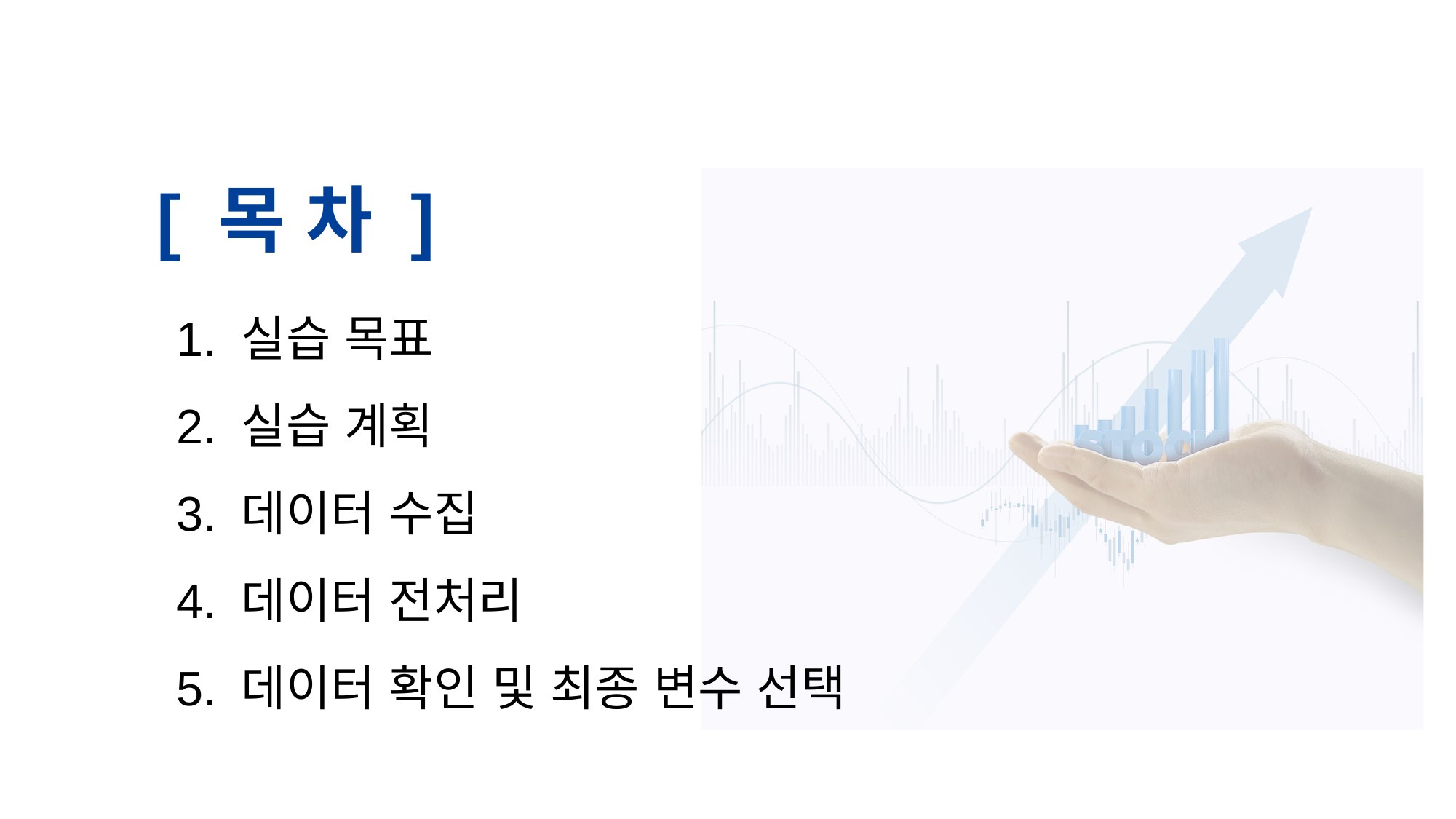

[ 목 차 ]

# 1. 실습 목표 2. 실습 계획 3. 데이터 수집 4. 데이터 전처리 5. 데이터 확인 및 최종 변수 선택